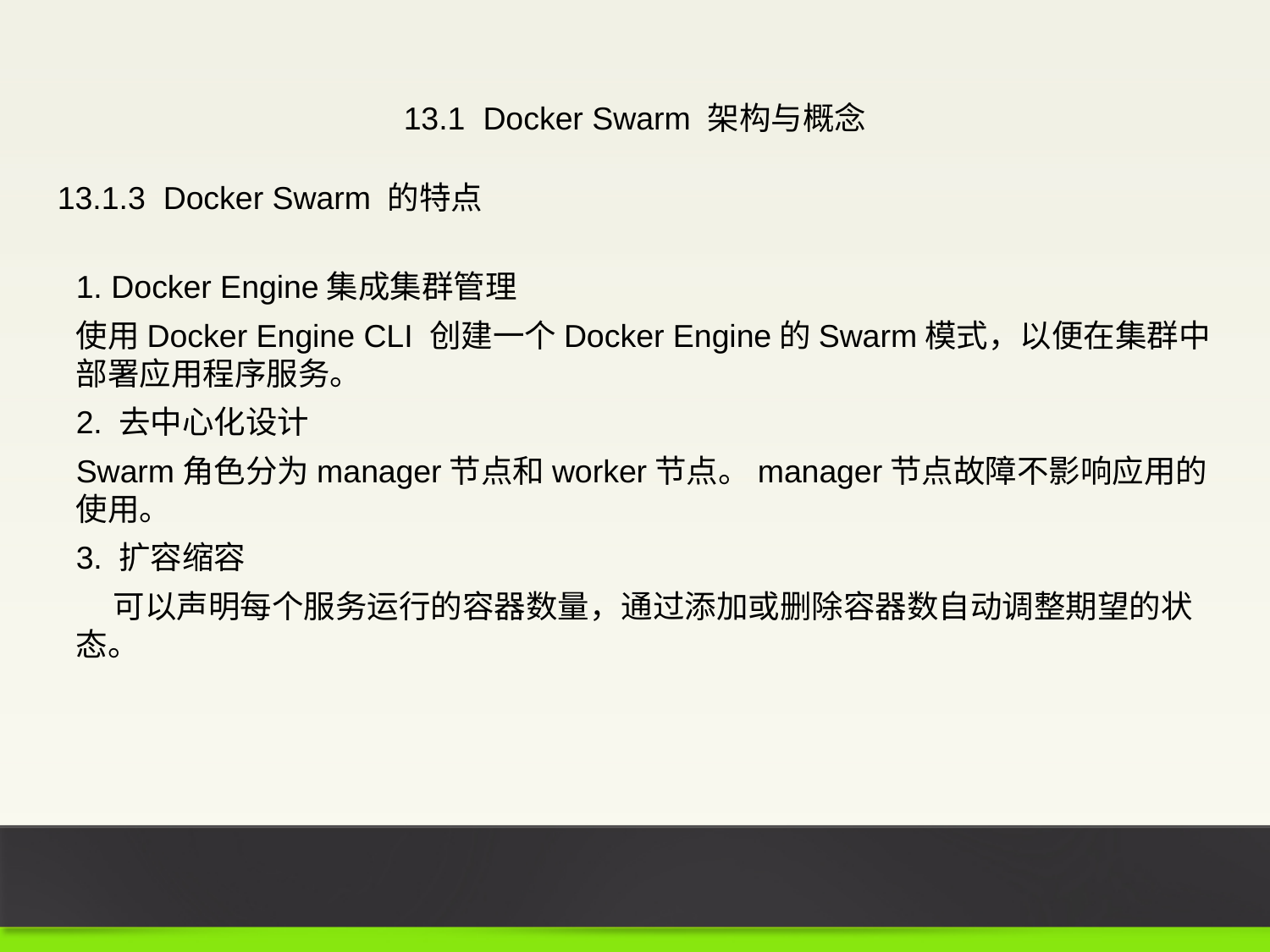

13.1  Docker Swarm 架构与概念
13.1.3  Docker Swarm 的特点
1. Docker Engine集成集群管理
使用Docker Engine CLI 创建一个Docker Engine的Swarm模式，以便在集群中部署应用程序服务。
2. 去中心化设计
Swarm角色分为manager节点和worker节点。manager节点故障不影响应用的使用。
3. 扩容缩容
可以声明每个服务运行的容器数量，通过添加或删除容器数自动调整期望的状态。